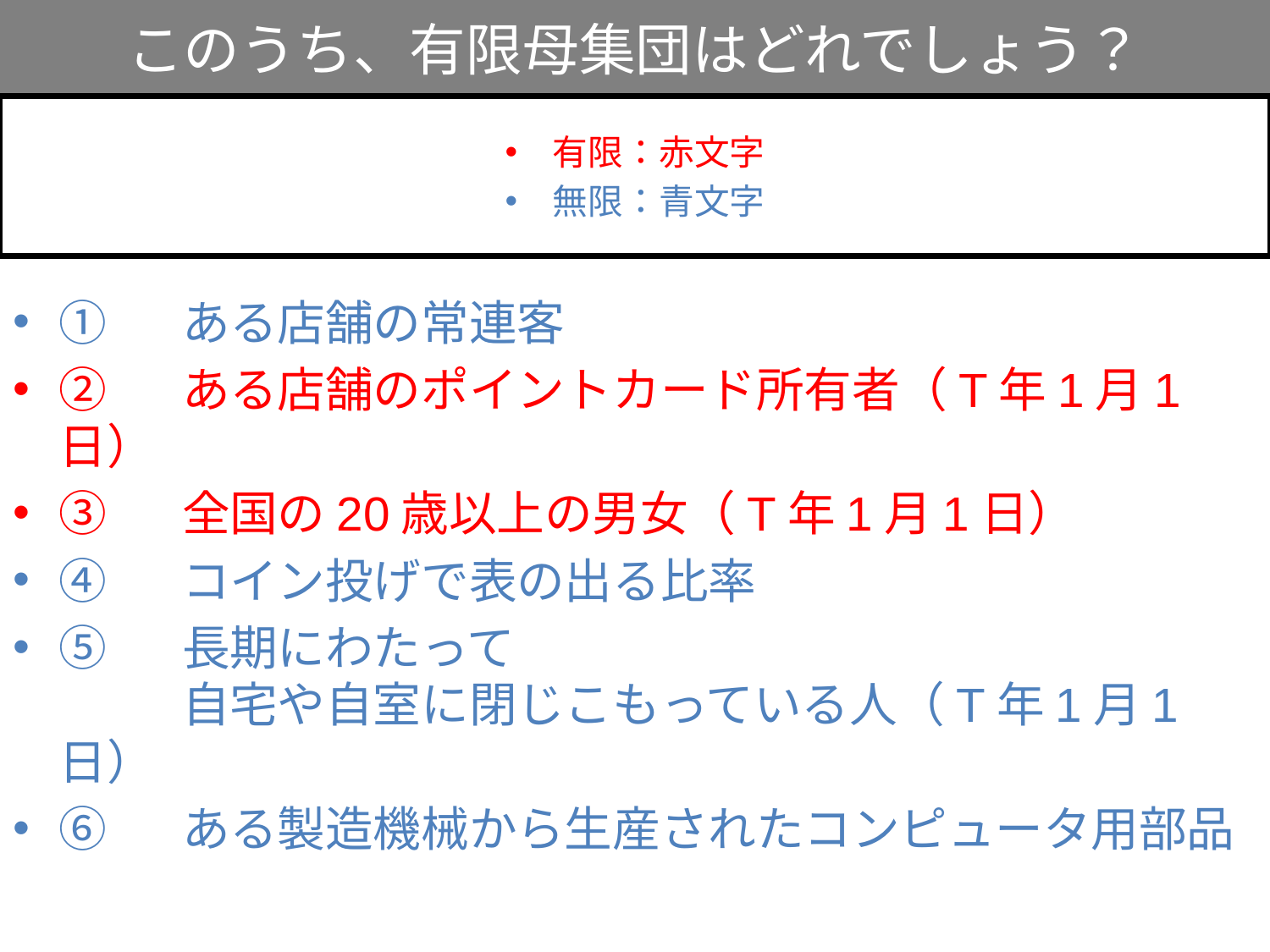

# このうち、有限母集団はどれでしょう？
有限：赤文字
無限：青文字
①	ある店舗の常連客
②	ある店舗のポイントカード所有者（T年1月1日）
③	全国の20歳以上の男女（T年1月1日）
④	コイン投げで表の出る比率
⑤	長期にわたって
	自宅や自室に閉じこもっている人（T年1月1日）
⑥	ある製造機械から生産されたコンピュータ用部品